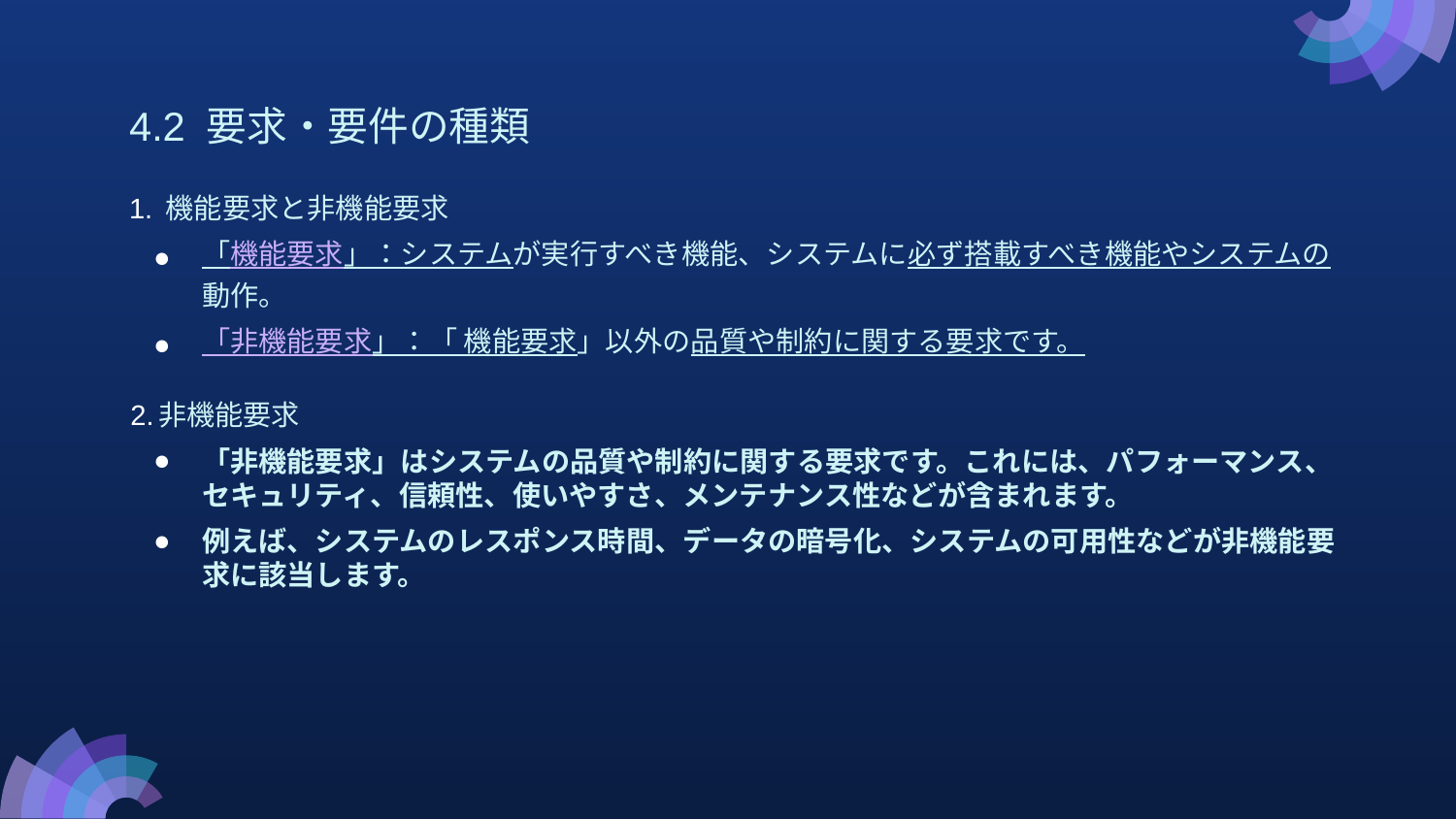

# 4.2 要求・要件の種類
機能要求と非機能要求
「機能要求」：システムが実行すべき機能、システムに必ず搭載すべき機能やシステムの動作。
「非機能要求」：「 機能要求」以外の品質や制約に関する要求です。
非機能要求
「非機能要求」はシステムの品質や制約に関する要求です。これには、パフォーマンス、セキュリティ、信頼性、使いやすさ、メンテナンス性などが含まれます。
例えば、システムのレスポンス時間、データの暗号化、システムの可用性などが非機能要求に該当します。